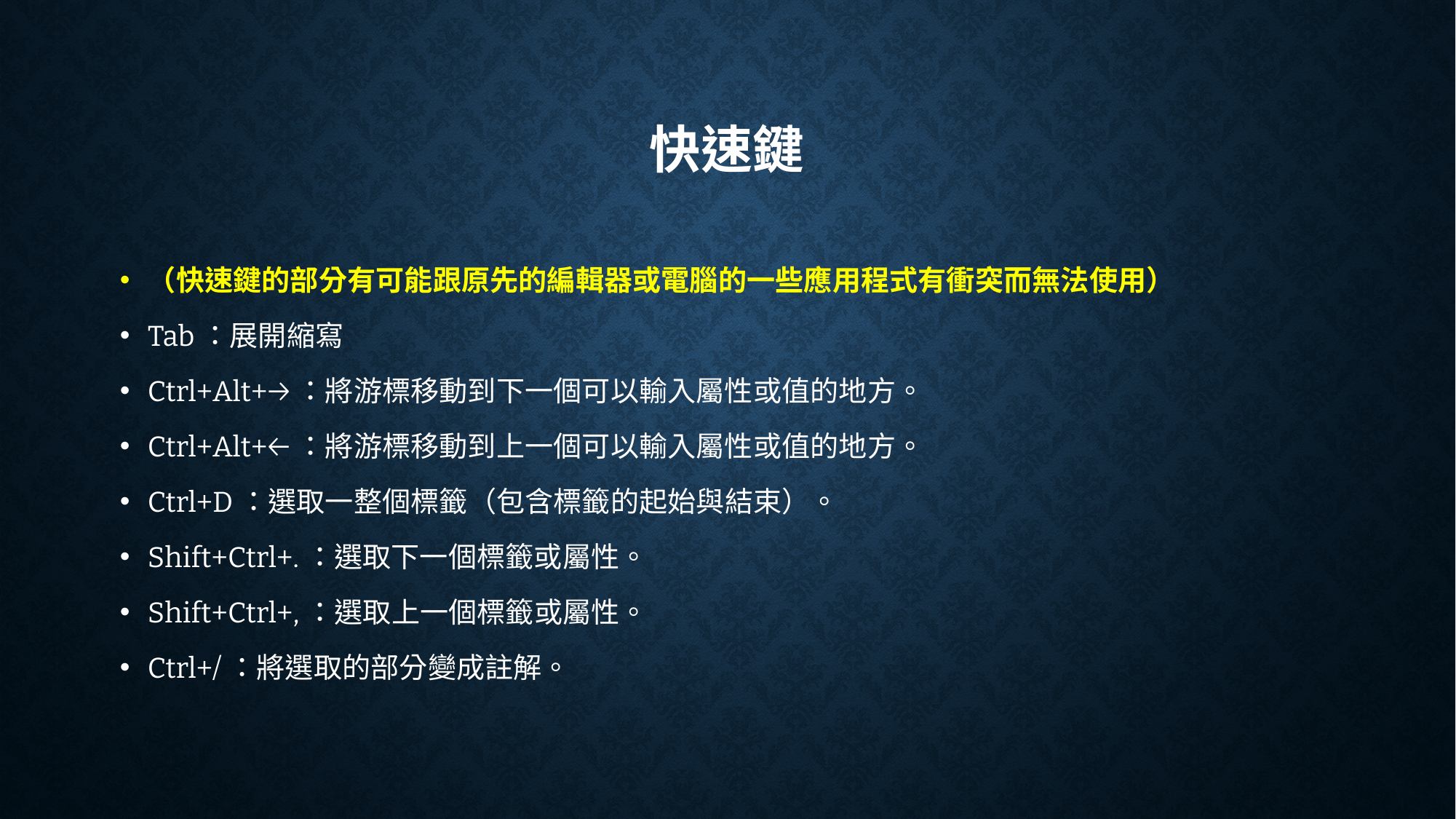

# 快速鍵
（快速鍵的部分有可能跟原先的編輯器或電腦的一些應用程式有衝突而無法使用）
Tab：展開縮寫
Ctrl+Alt+→：將游標移動到下一個可以輸入屬性或值的地方。
Ctrl+Alt+←：將游標移動到上一個可以輸入屬性或值的地方。
Ctrl+D：選取一整個標籤（包含標籤的起始與結束）。
Shift+Ctrl+.：選取下一個標籤或屬性。
Shift+Ctrl+,：選取上一個標籤或屬性。
Ctrl+/：將選取的部分變成註解。